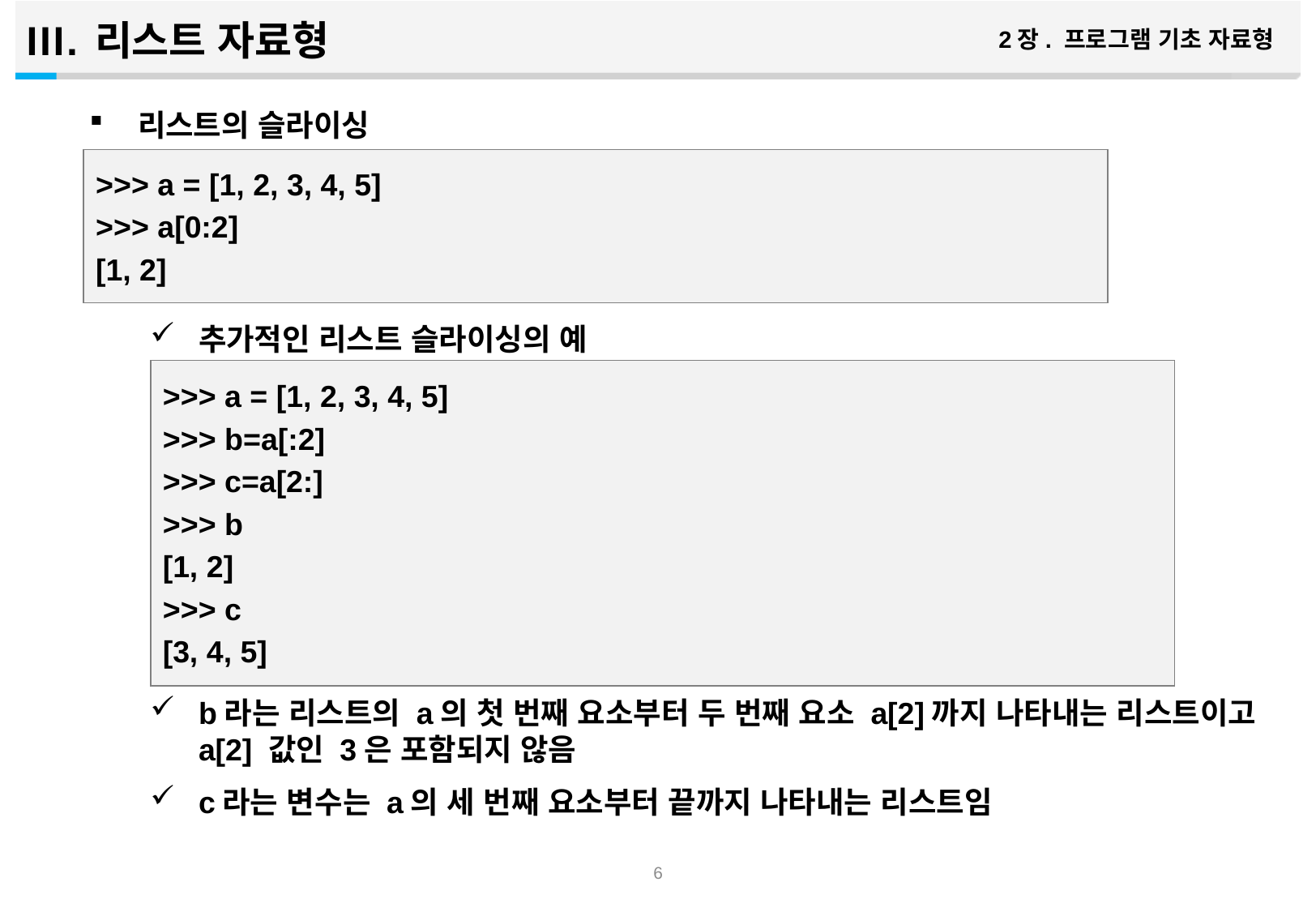

리스트 자료형
2장. 프로그램 기초 자료형
리스트의 슬라이싱

추가적인 리스트 슬라이싱의 예

b라는 리스트의 a의 첫 번째 요소부터 두 번째 요소 a[2]까지 나타내는 리스트이고 a[2] 값인 3은 포함되지 않음
c라는 변수는 a의 세 번째 요소부터 끝까지 나타내는 리스트임
>>> a = [1, 2, 3, 4, 5]
>>> a[0:2]
[1, 2]
>>> a = [1, 2, 3, 4, 5]
>>> b=a[:2]
>>> c=a[2:]
>>> b
[1, 2]
>>> c
[3, 4, 5]
6